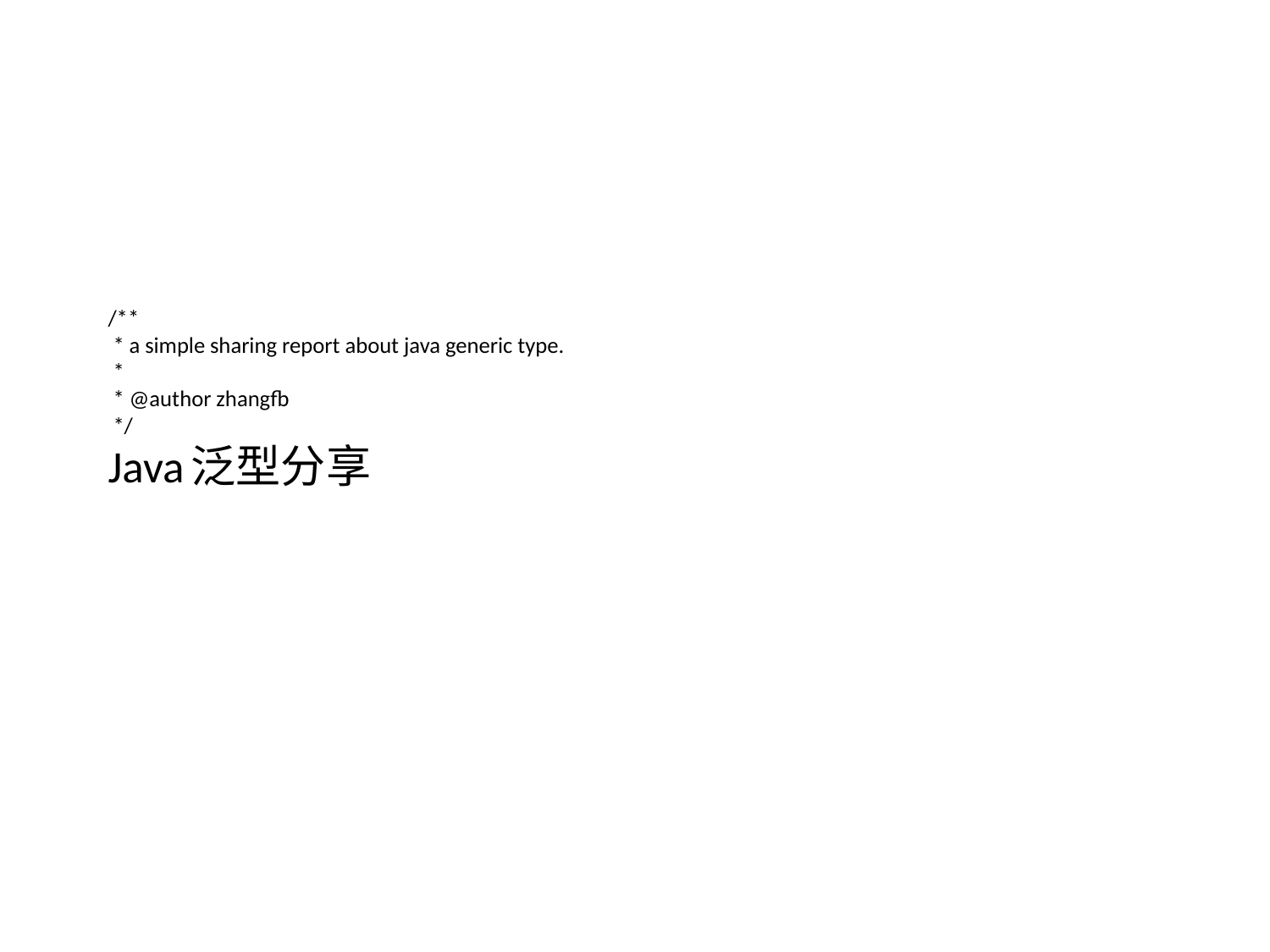

# /** * a simple sharing report about java generic type. * * @author zhangfb */ Java泛型分享